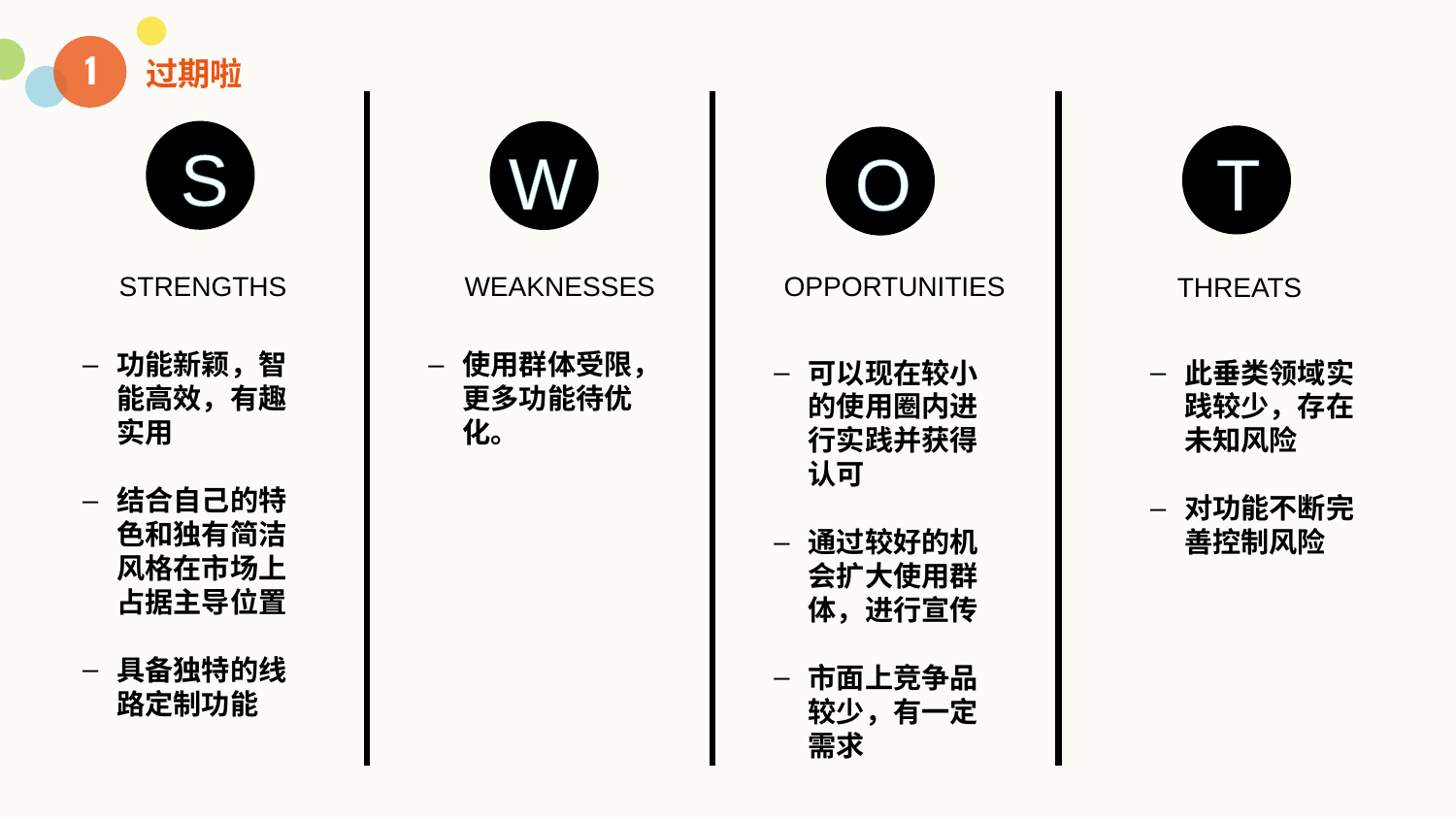

1
过期啦

S

W
O
T
STRENGTHS
WEAKNESSES
OPPORTUNITIES
THREATS
功能新颖，智能高效，有趣实用

结合自己的特色和独有简洁风格在市场上占据主导位置

具备独特的线路定制功能

使用群体受限，更多功能待优化。
此垂类领域实践较少，存在未知风险

对功能不断完善控制风险
可以现在较小的使用圈内进行实践并获得认可

通过较好的机会扩大使用群体，进行宣传

市面上竞争品较少，有一定需求